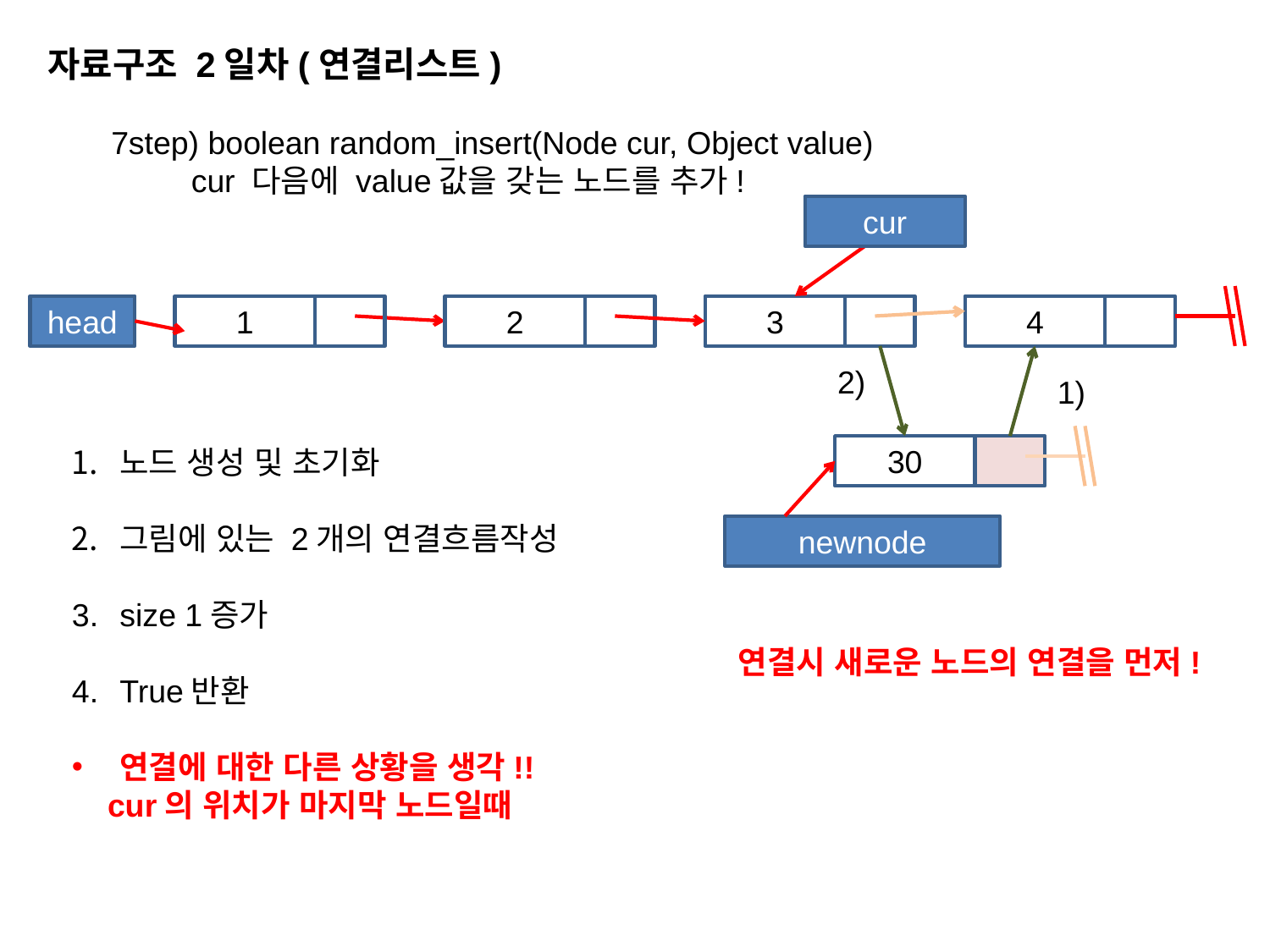

자료구조 2일차(연결리스트)
7step) boolean random_insert(Node cur, Object value)
         cur 다음에 value값을 갖는 노드를 추가!
cur
head
1

2

3

4

2)
1)
노드 생성 및 초기화

그림에 있는 2개의 연결흐름작성

size 1증가

True반환

연결에 대한 다른 상황을 생각!!
    cur의 위치가 마지막 노드일때
30

newnode
연결시 새로운 노드의 연결을 먼저!